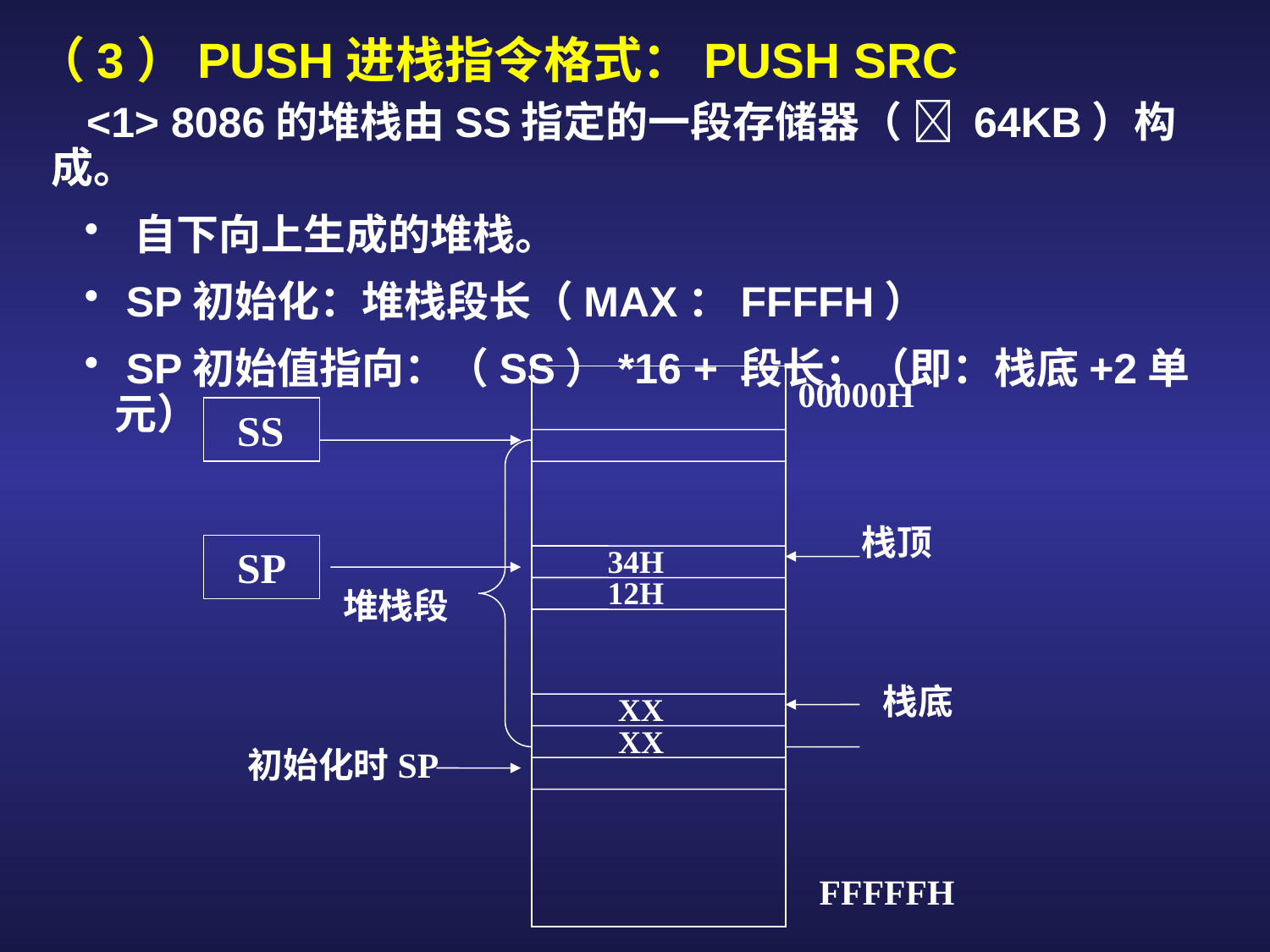

（3）PUSH进栈指令	格式：PUSH SRC
   <1> 8086的堆栈由SS指定的一段存储器（ ≤ 64KB）构成。
 自下向上生成的堆栈。
 SP初始化：堆栈段长（MAX：FFFFH）
 SP初始值指向：（SS）*16 + 段长；（即：栈底+2单元）

SS

栈顶

SP
34H

12H
堆栈段

栈底
XX

XX

初始化时SP

FFFFFH

00000H